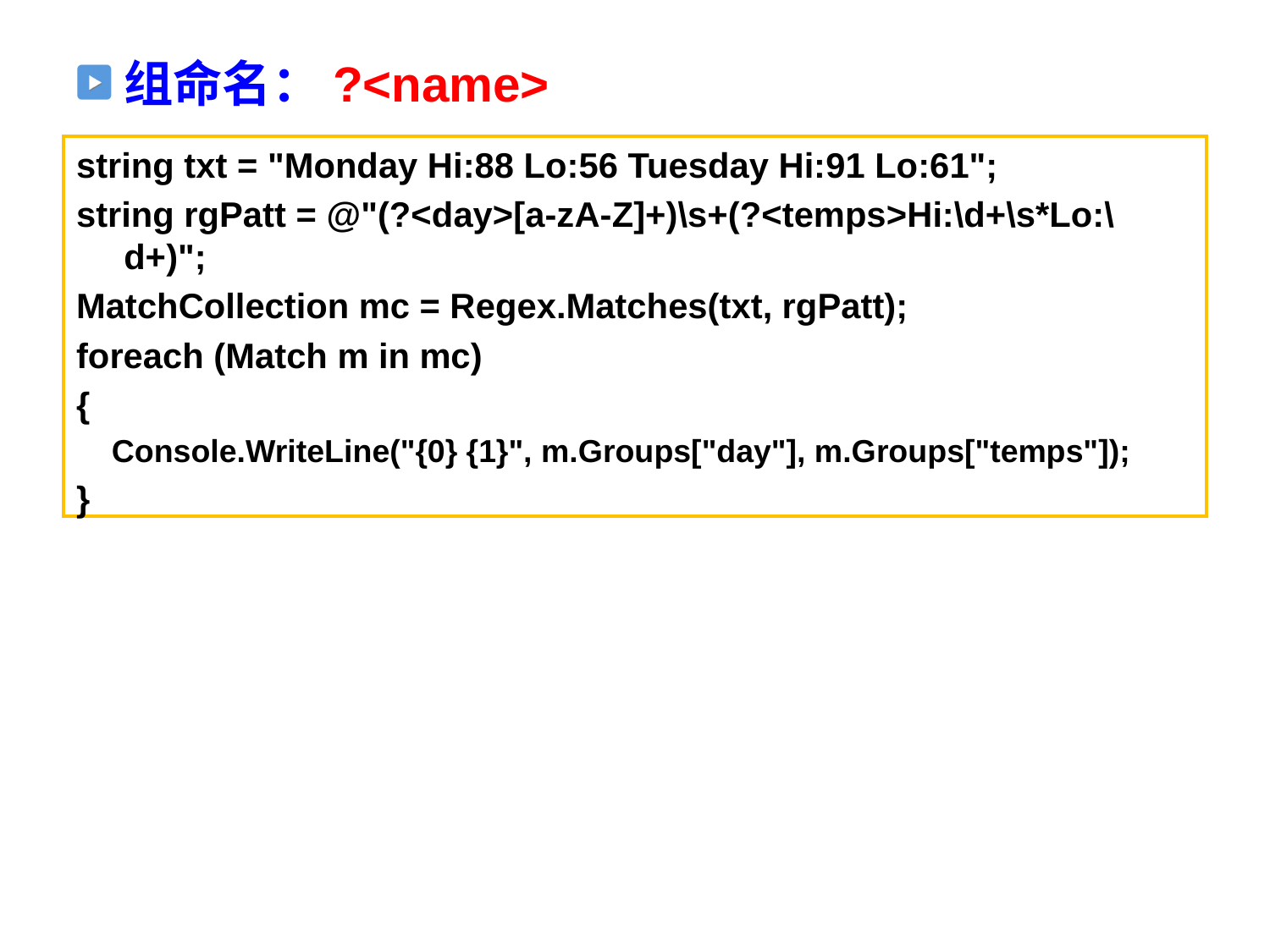

组命名：?<name>
string txt = "Monday Hi:88 Lo:56 Tuesday Hi:91 Lo:61";
string rgPatt = @"(?<day>[a-zA-Z]+)\s+(?<temps>Hi:\d+\s*Lo:\d+)";
MatchCollection mc = Regex.Matches(txt, rgPatt);
foreach (Match m in mc)
{
    Console.WriteLine("{0} {1}", m.Groups["day"], m.Groups["temps"]);
}